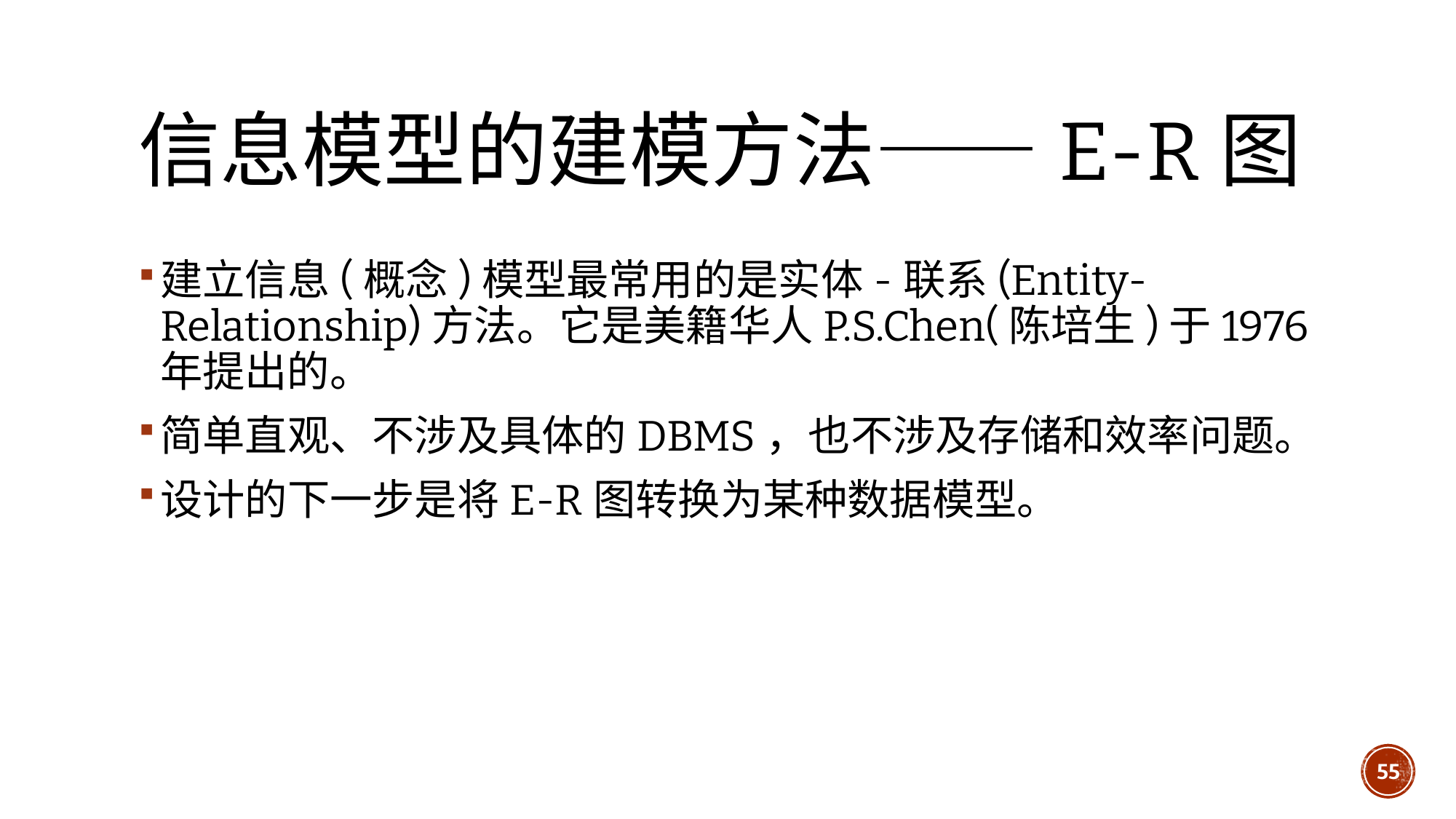

# 信息模型的建模方法——E-R图
建立信息(概念)模型最常用的是实体-联系(Entity-Relationship)方法。它是美籍华人P.S.Chen(陈培生)于1976年提出的。
简单直观、不涉及具体的DBMS，也不涉及存储和效率问题。
设计的下一步是将E-R图转换为某种数据模型。

55